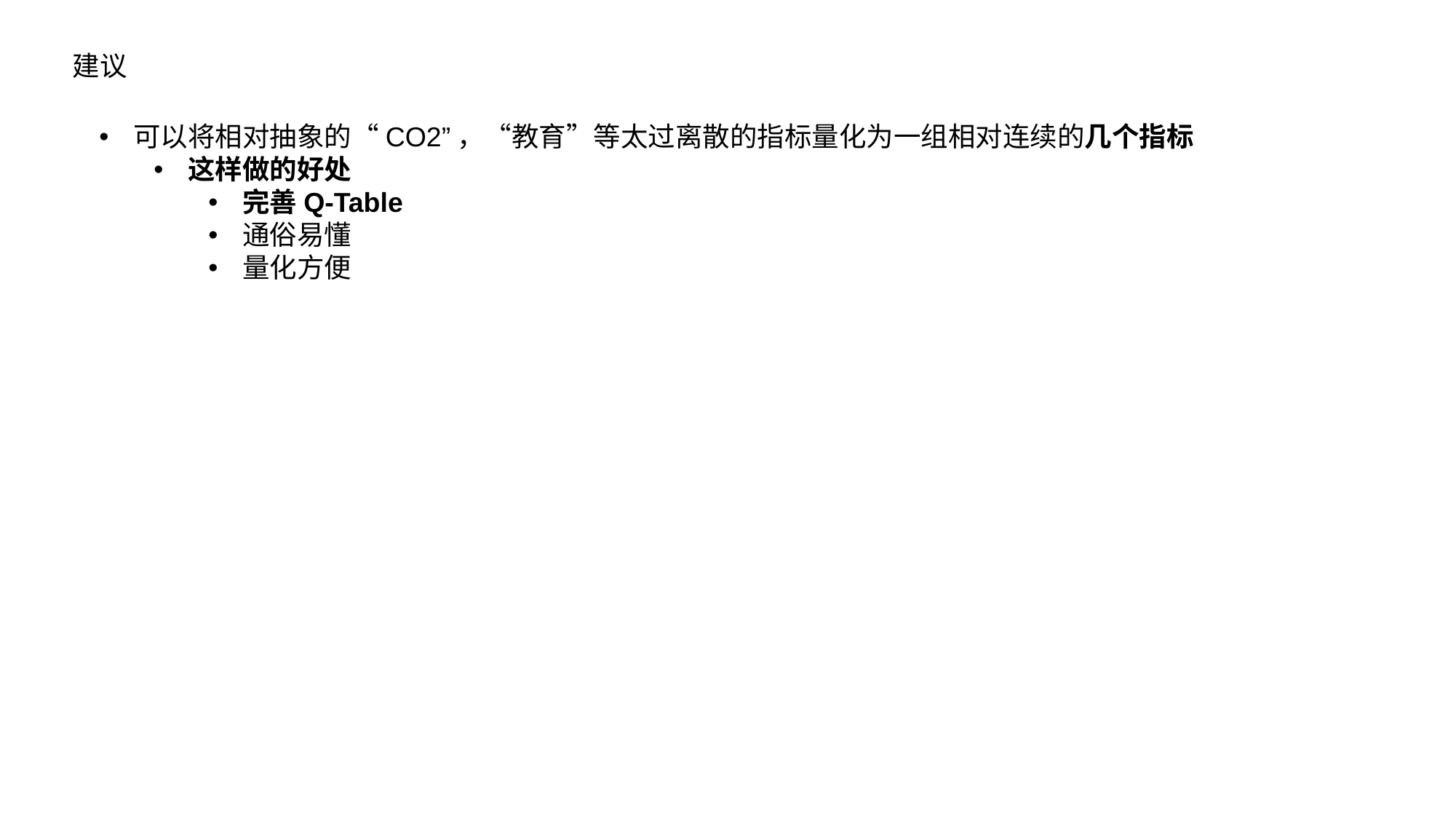

建议
可以将相对抽象的“CO2”，“教育”等太过离散的指标量化为一组相对连续的几个指标
这样做的好处
完善Q-Table
通俗易懂
量化方便